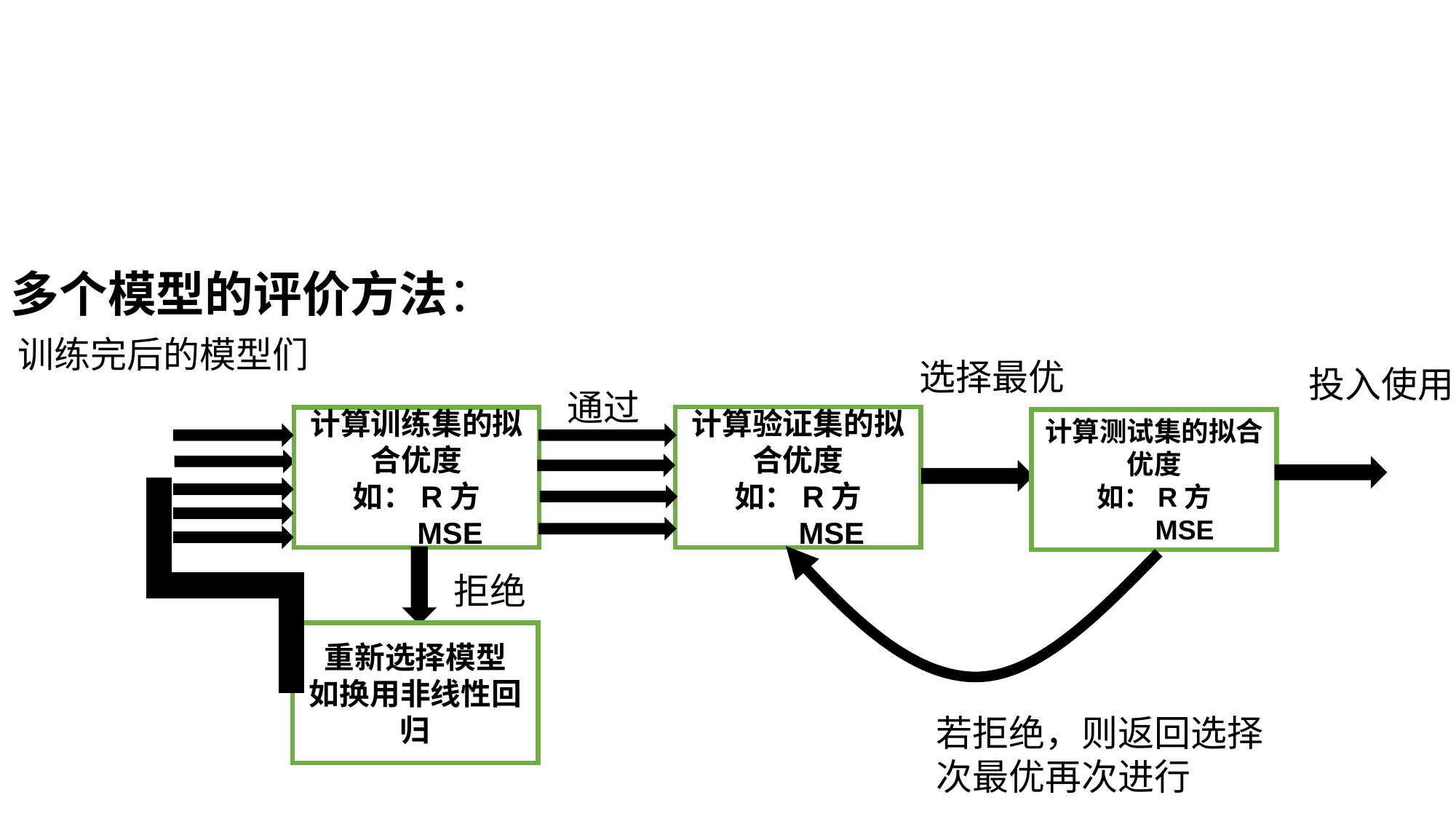

多个模型的评价方法：
训练完后的模型们
选择最优
投入使用
通过
计算验证集的拟合优度
如：R方
        MSE
计算训练集的拟合优度
如：R方
        MSE
计算测试集的拟合优度
如：R方
        MSE

拒绝

重新选择模型
如换用非线性回归
若拒绝，则返回选择次最优再次进行